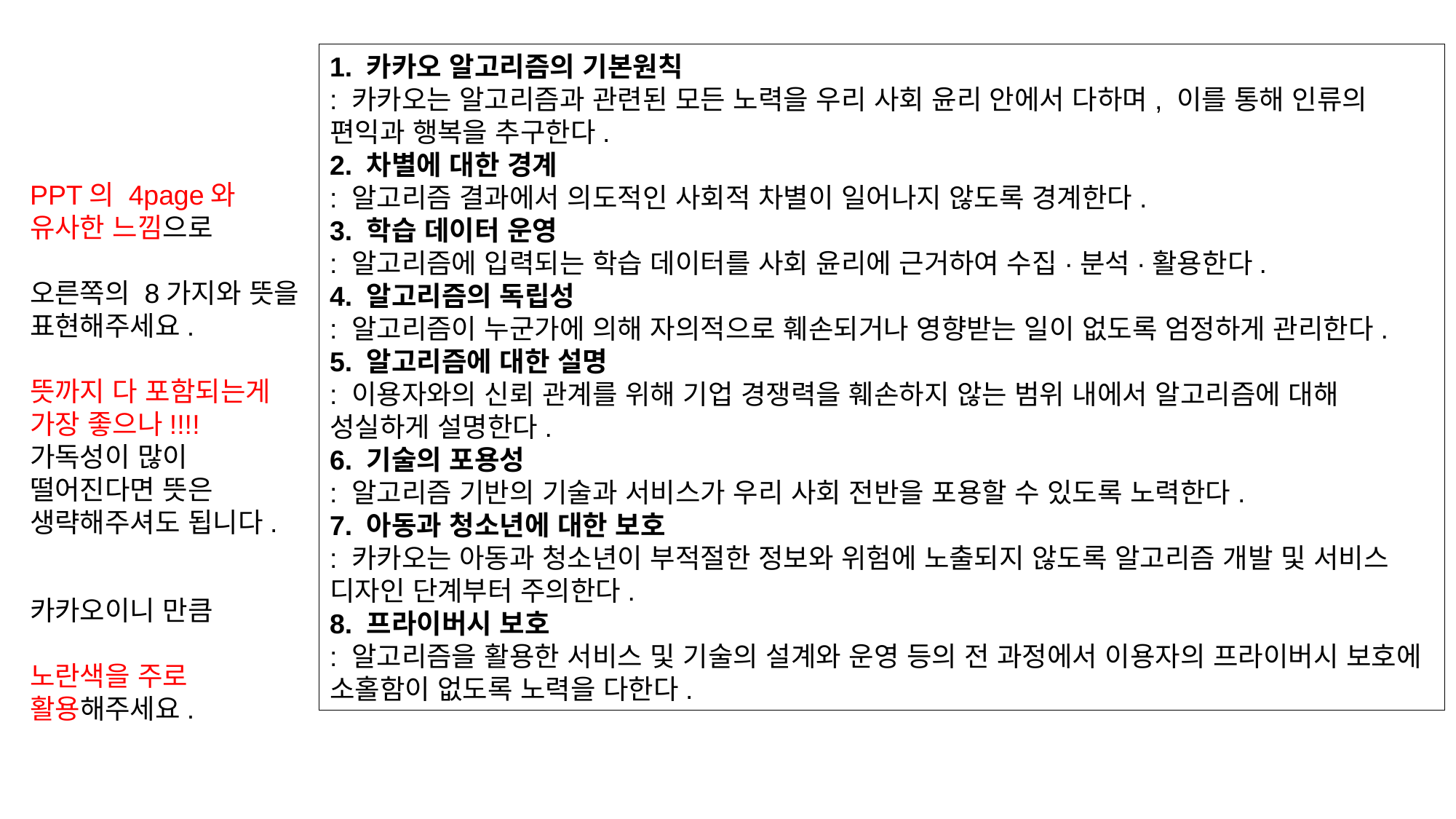

1. 카카오 알고리즘의 기본원칙
: 카카오는 알고리즘과 관련된 모든 노력을 우리 사회 윤리 안에서 다하며, 이를 통해 인류의 편익과 행복을 추구한다.
2. 차별에 대한 경계
: 알고리즘 결과에서 의도적인 사회적 차별이 일어나지 않도록 경계한다.
3. 학습 데이터 운영
: 알고리즘에 입력되는 학습 데이터를 사회 윤리에 근거하여 수집·분석·활용한다.
4. 알고리즘의 독립성
: 알고리즘이 누군가에 의해 자의적으로 훼손되거나 영향받는 일이 없도록 엄정하게 관리한다.
5. 알고리즘에 대한 설명
: 이용자와의 신뢰 관계를 위해 기업 경쟁력을 훼손하지 않는 범위 내에서 알고리즘에 대해 성실하게 설명한다.
6. 기술의 포용성
: 알고리즘 기반의 기술과 서비스가 우리 사회 전반을 포용할 수 있도록 노력한다.
7. 아동과 청소년에 대한 보호
: 카카오는 아동과 청소년이 부적절한 정보와 위험에 노출되지 않도록 알고리즘 개발 및 서비스 디자인 단계부터 주의한다.
8. 프라이버시 보호
: 알고리즘을 활용한 서비스 및 기술의 설계와 운영 등의 전 과정에서 이용자의 프라이버시 보호에 소홀함이 없도록 노력을 다한다.
PPT의 4page와
유사한 느낌으로

오른쪽의 8가지와 뜻을 표현해주세요.

뜻까지 다 포함되는게 가장 좋으나!!!! 가독성이 많이 떨어진다면 뜻은 생략해주셔도 됩니다.
카카오이니 만큼

노란색을 주로 활용해주세요.